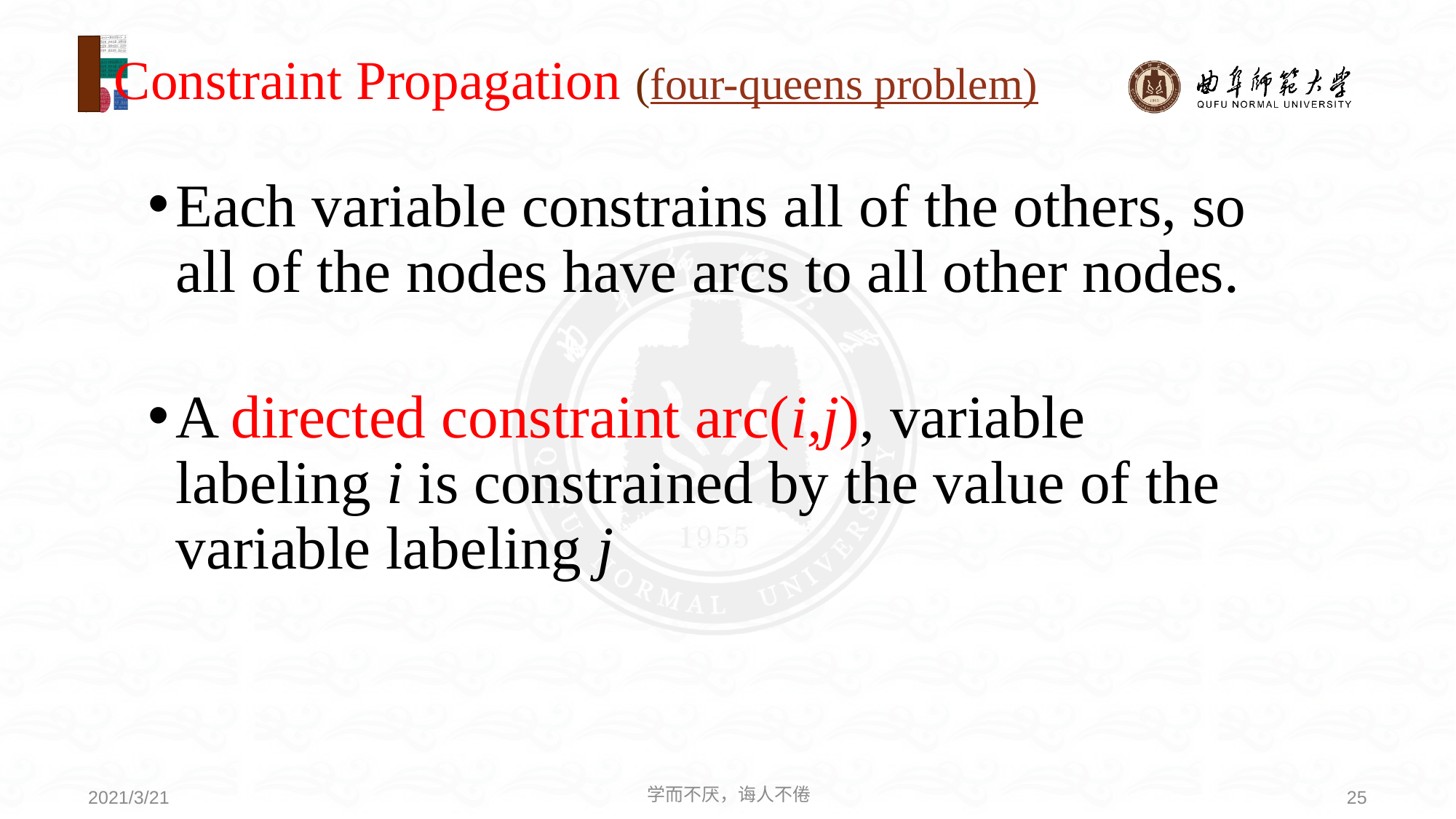

# Constraint Propagation (four-queens problem)
Each variable constrains all of the others, so all of the nodes have arcs to all other nodes.

A directed constraint arc(i,j), variable labeling i is constrained by the value of the variable labeling j
学而不厌，诲人不倦
25
2021/3/21